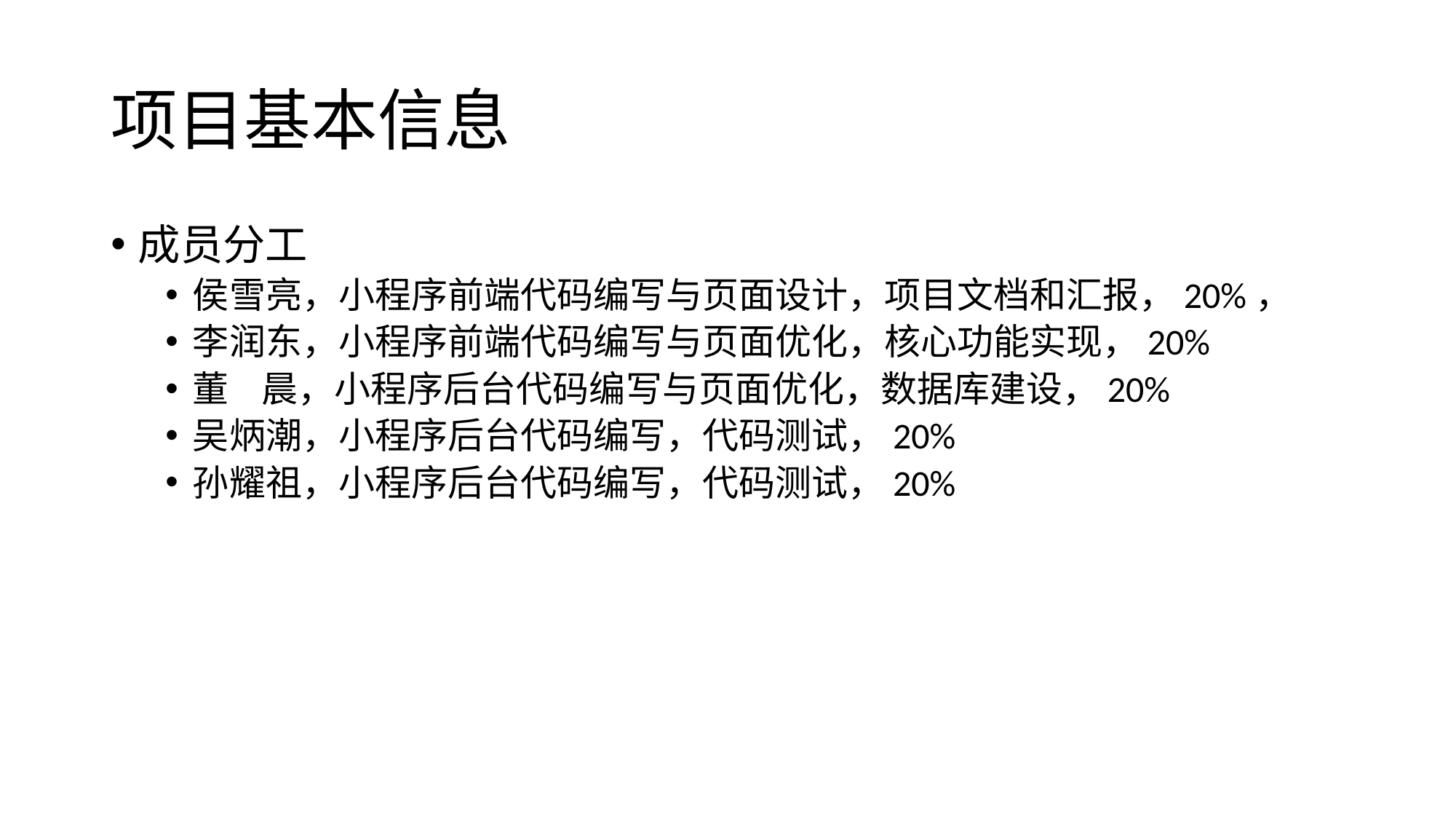

# 项目基本信息
成员分工
侯雪亮，小程序前端代码编写与页面设计，项目文档和汇报，20%，
李润东，小程序前端代码编写与页面优化，核心功能实现，20%
董    晨，小程序后台代码编写与页面优化，数据库建设，20%
吴炳潮，小程序后台代码编写，代码测试，20%
孙耀祖，小程序后台代码编写，代码测试，20%